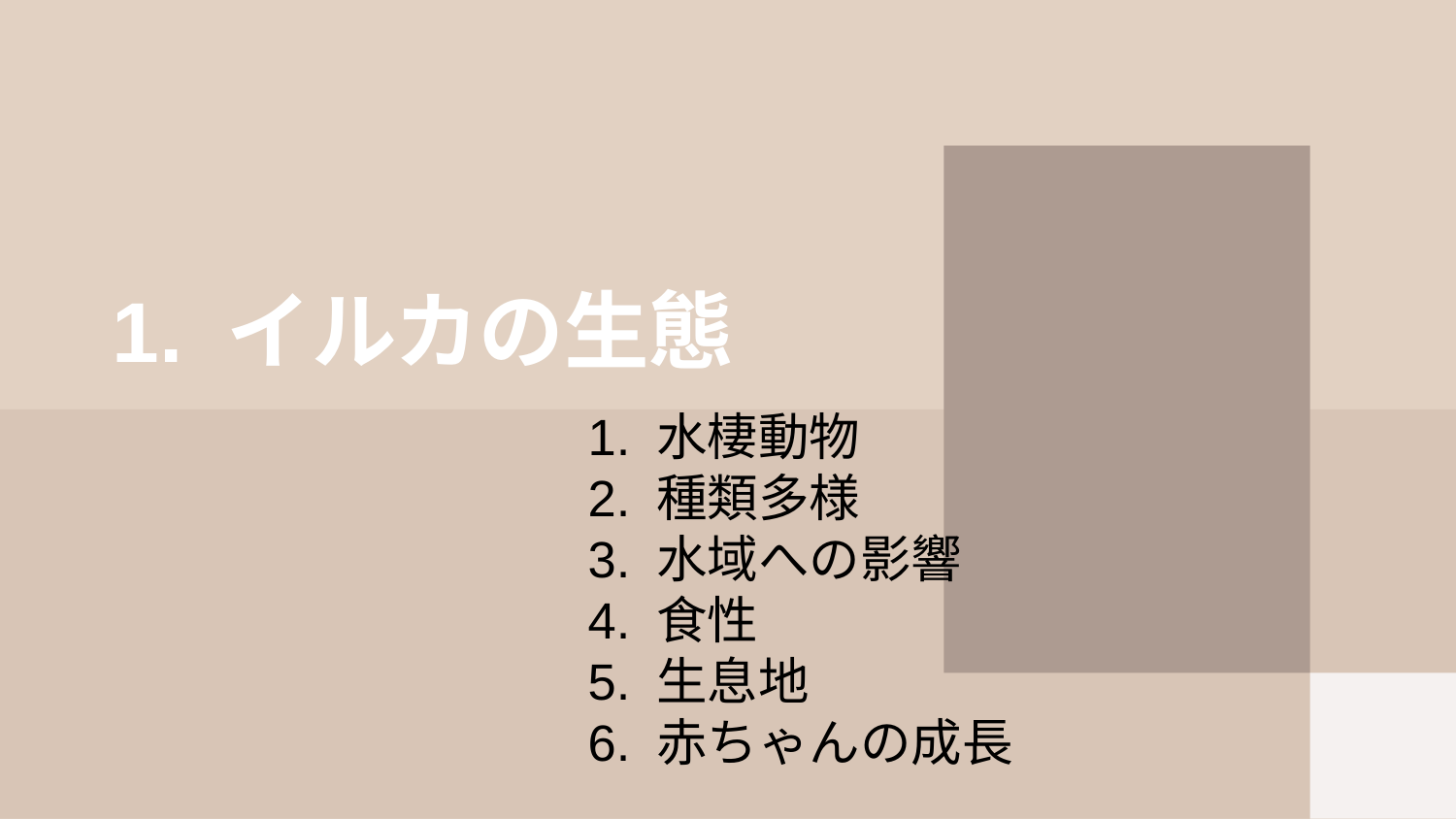

# 1. イルカの生態

1. 水棲動物
2. 種類多様
3. 水域への影響
4. 食性
5. 生息地
6. 赤ちゃんの成長